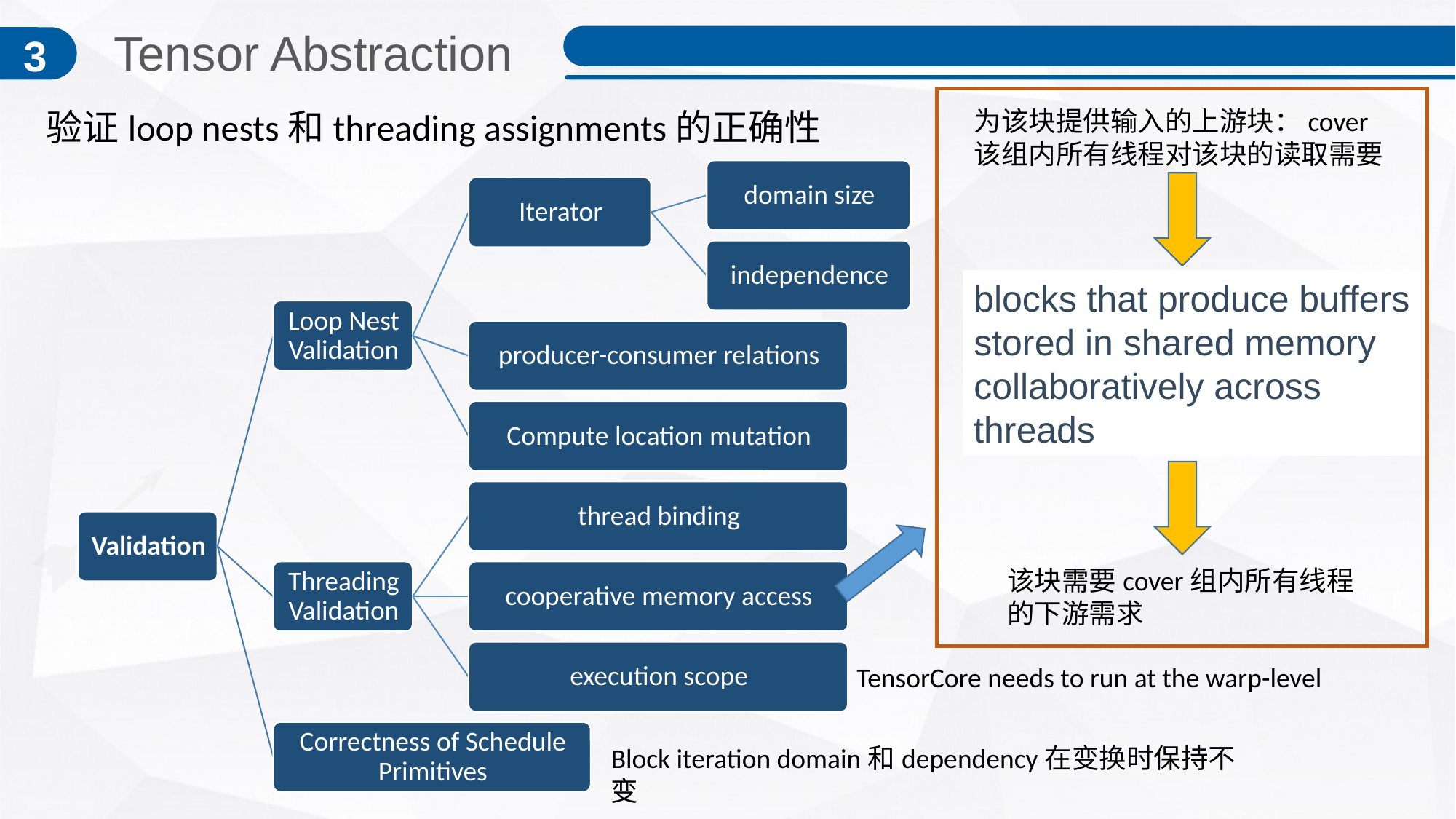

Tensor Abstraction
3

为该块提供输入的上游块：cover该组内所有线程对该块的读取需要
验证loop nests和threading assignments的正确性
Validation

Loop Nest Validation

Iterator

domain size

independence

producer-consumer relations

Compute location mutation

Threading Validation

thread binding

cooperative memory access

execution scope

Correctness of Schedule Primitives

blocks that produce buffers stored in shared memory collaboratively across threads

该块需要cover组内所有线程的下游需求
TensorCore needs to run at the warp-level
Block iteration domain和dependency在变换时保持不变